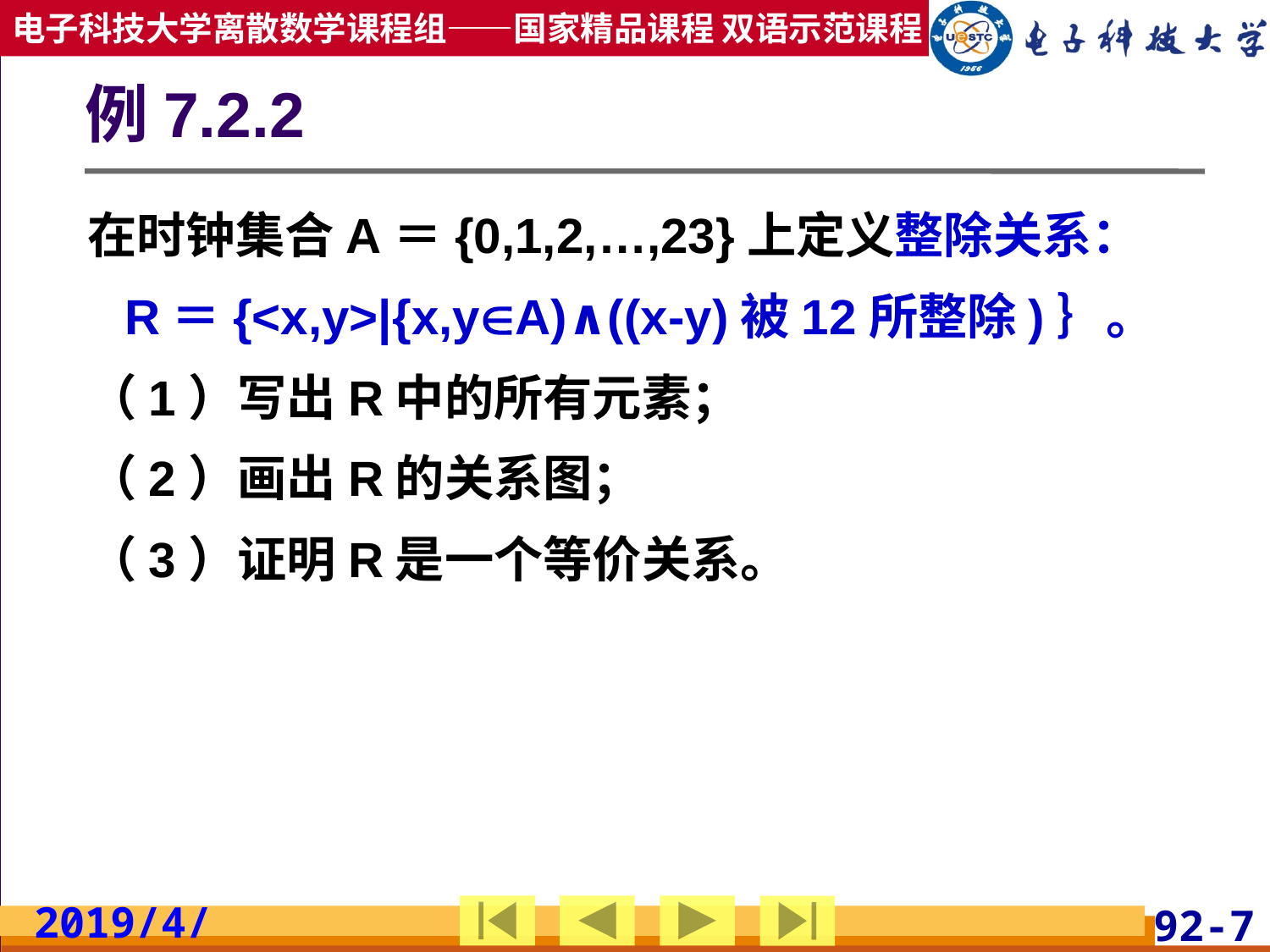

# 例7.2.2
在时钟集合A＝{0,1,2,…,23}上定义整除关系：
R＝{<x,y>|{x,y∈A)∧((x-y)被12所整除)｝。
（1）写出R中的所有元素；
（2）画出R的关系图；
（3）证明R是一个等价关系。
2019/4/17